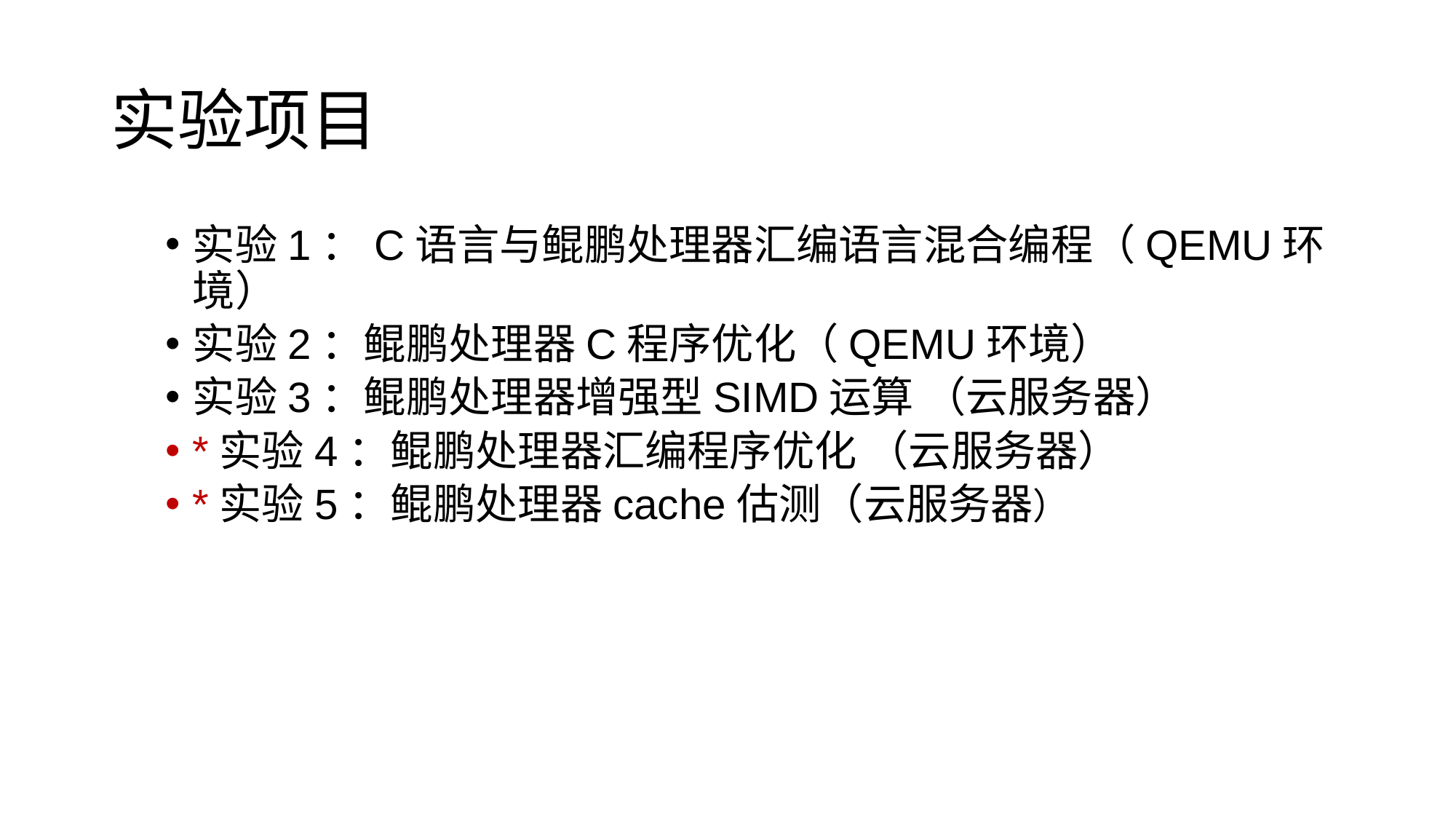

# 实验项目
实验1：C语言与鲲鹏处理器汇编语言混合编程（QEMU环境）
实验2：鲲鹏处理器C程序优化（QEMU环境）
实验3：鲲鹏处理器增强型SIMD运算 （云服务器）
*实验4：鲲鹏处理器汇编程序优化 （云服务器）
*实验5：鲲鹏处理器cache估测（云服务器）